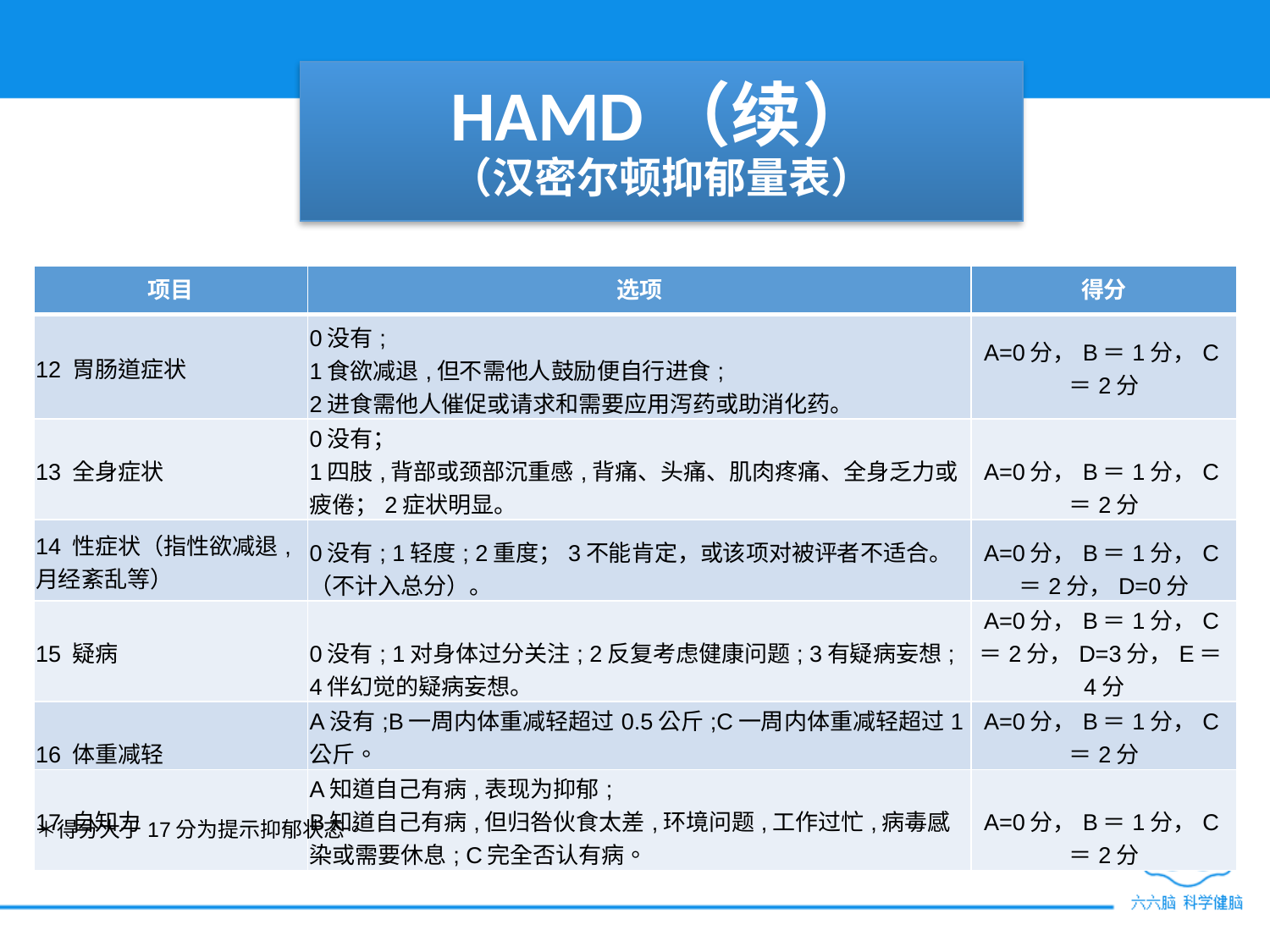

# HAMD（续） （汉密尔顿抑郁量表）
| 项目 | 选项 | 得分 |
| --- | --- | --- |
| 12 胃肠道症状 | 0没有; 1食欲减退,但不需他人鼓励便自行进食; 2进食需他人催促或请求和需要应用泻药或助消化药。 | A=0分，B＝1分，C＝2分 |
| 13 全身症状 | 0没有； 1四肢,背部或颈部沉重感,背痛、头痛、肌肉疼痛、全身乏力或疲倦；2症状明显。 | A=0分，B＝1分，C＝2分 |
| 14 性症状（指性欲减退,月经紊乱等） | 0没有; 1轻度; 2重度；3不能肯定，或该项对被评者不适合。（不计入总分）。 | A=0分，B＝1分，C＝2分，D=0分 |
| 15 疑病 | 0没有; 1对身体过分关注; 2反复考虑健康问题; 3有疑病妄想; 4伴幻觉的疑病妄想。 | A=0分，B＝1分，C＝2分，D=3分，E＝4分 |
| 16 体重减轻 | A没有;B一周内体重减轻超过0.5公斤;C一周内体重减轻超过1公斤。 | A=0分，B＝1分，C＝2分 |
| 17 自知力 | A知道自己有病,表现为抑郁; B知道自己有病,但归咎伙食太差,环境问题,工作过忙,病毒感染或需要休息; C完全否认有病。 | A=0分，B＝1分，C＝2分 |
| ＊得分大于17分为提示抑郁状态。 |
| --- |